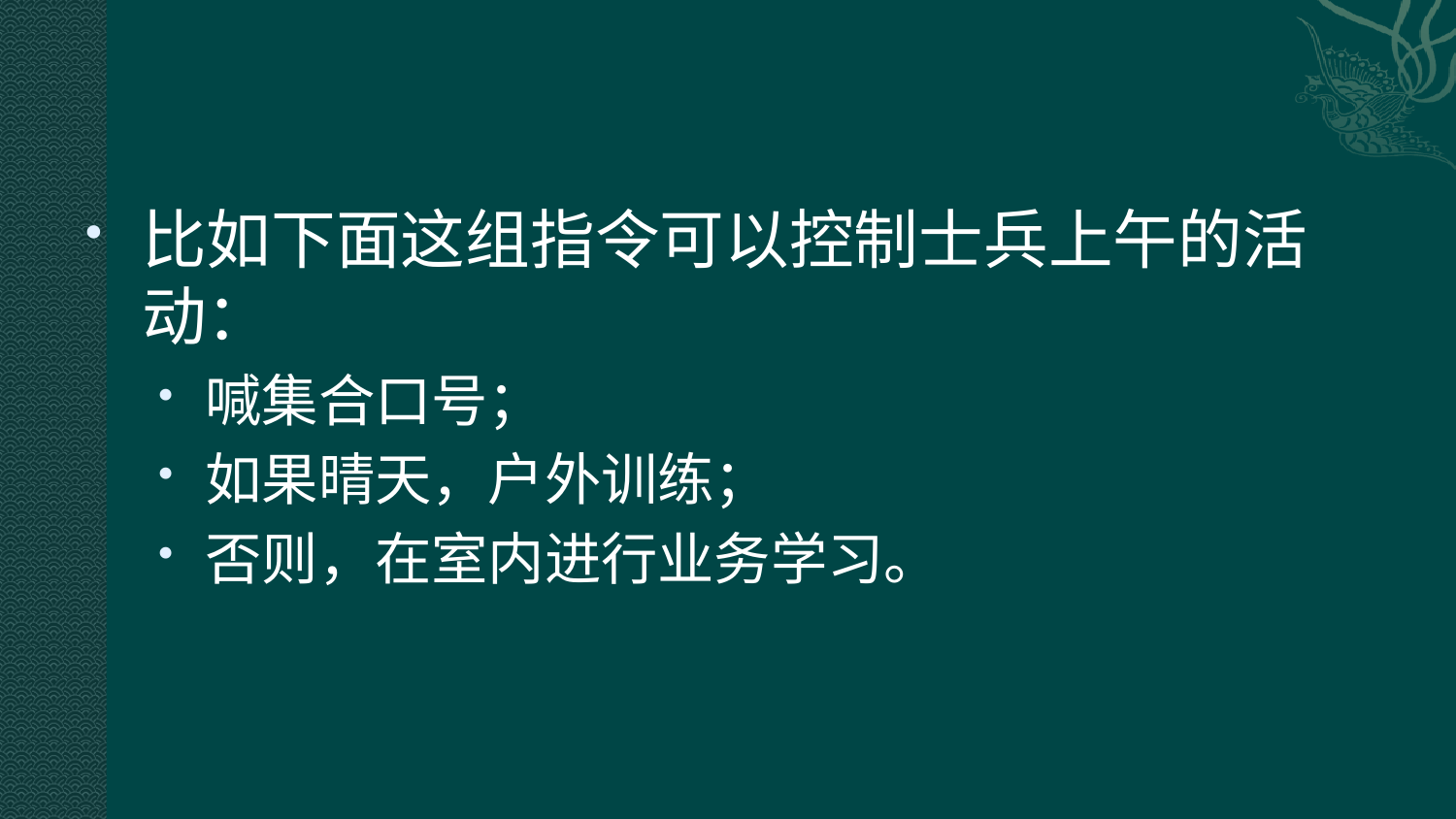

#
比如下面这组指令可以控制士兵上午的活动：
喊集合口号；
如果晴天，户外训练；
否则，在室内进行业务学习。